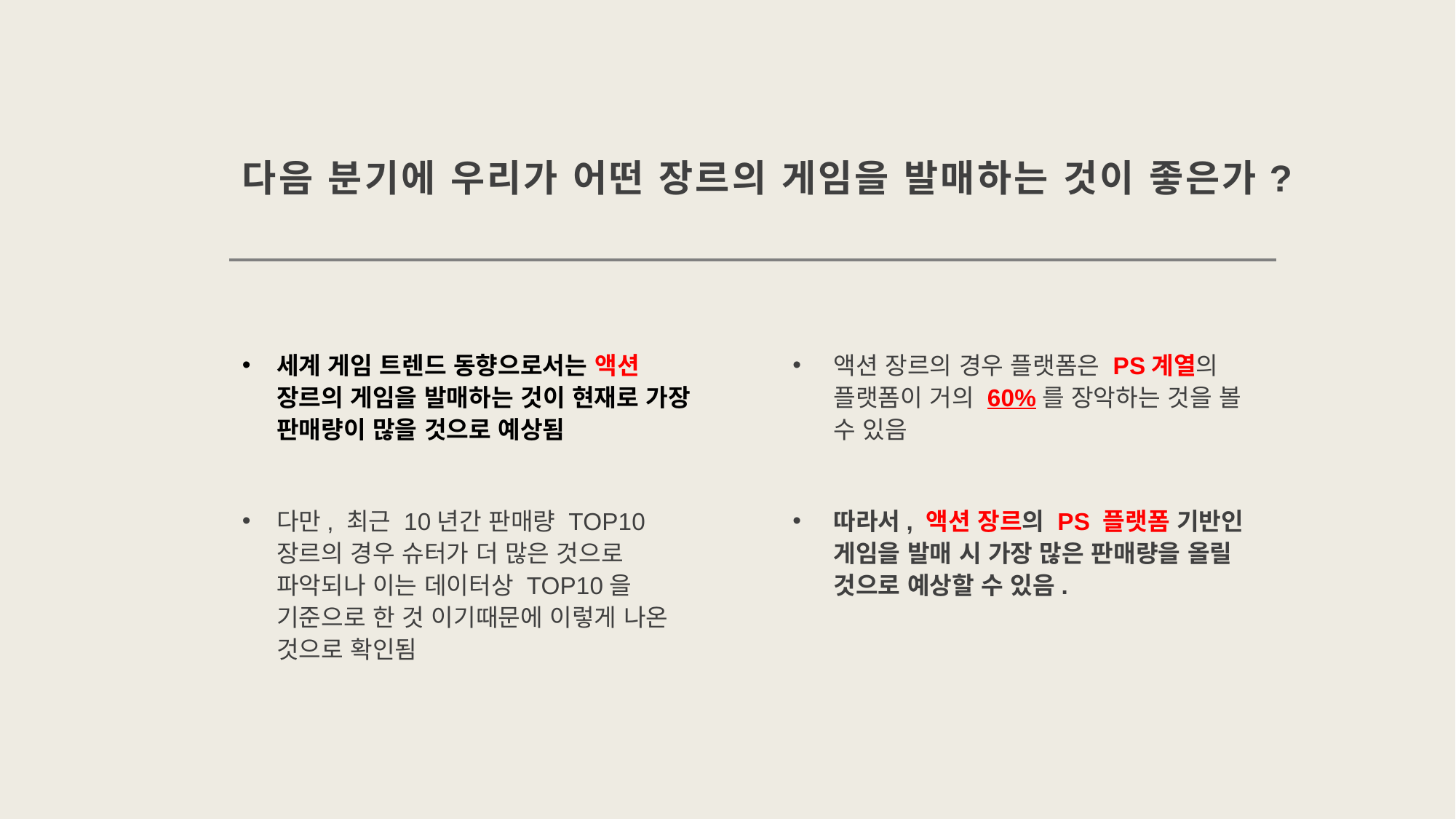

# 다음 분기에 우리가 어떤 장르의 게임을 발매하는 것이 좋은가?

세계 게임 트렌드 동향으로서는 액션 장르의 게임을 발매하는 것이 현재로 가장 판매량이 많을 것으로 예상됨

다만, 최근 10년간 판매량 TOP10 장르의 경우 슈터가 더 많은 것으로 파악되나 이는 데이터상 TOP10을 기준으로 한 것 이기때문에 이렇게 나온 것으로 확인됨

액션 장르의 경우 플랫폼은 PS계열의 플랫폼이 거의 60%를 장악하는 것을 볼 수 있음

따라서, 액션 장르의 PS 플랫폼 기반인 게임을 발매 시 가장 많은 판매량을 올릴 것으로 예상할 수 있음.